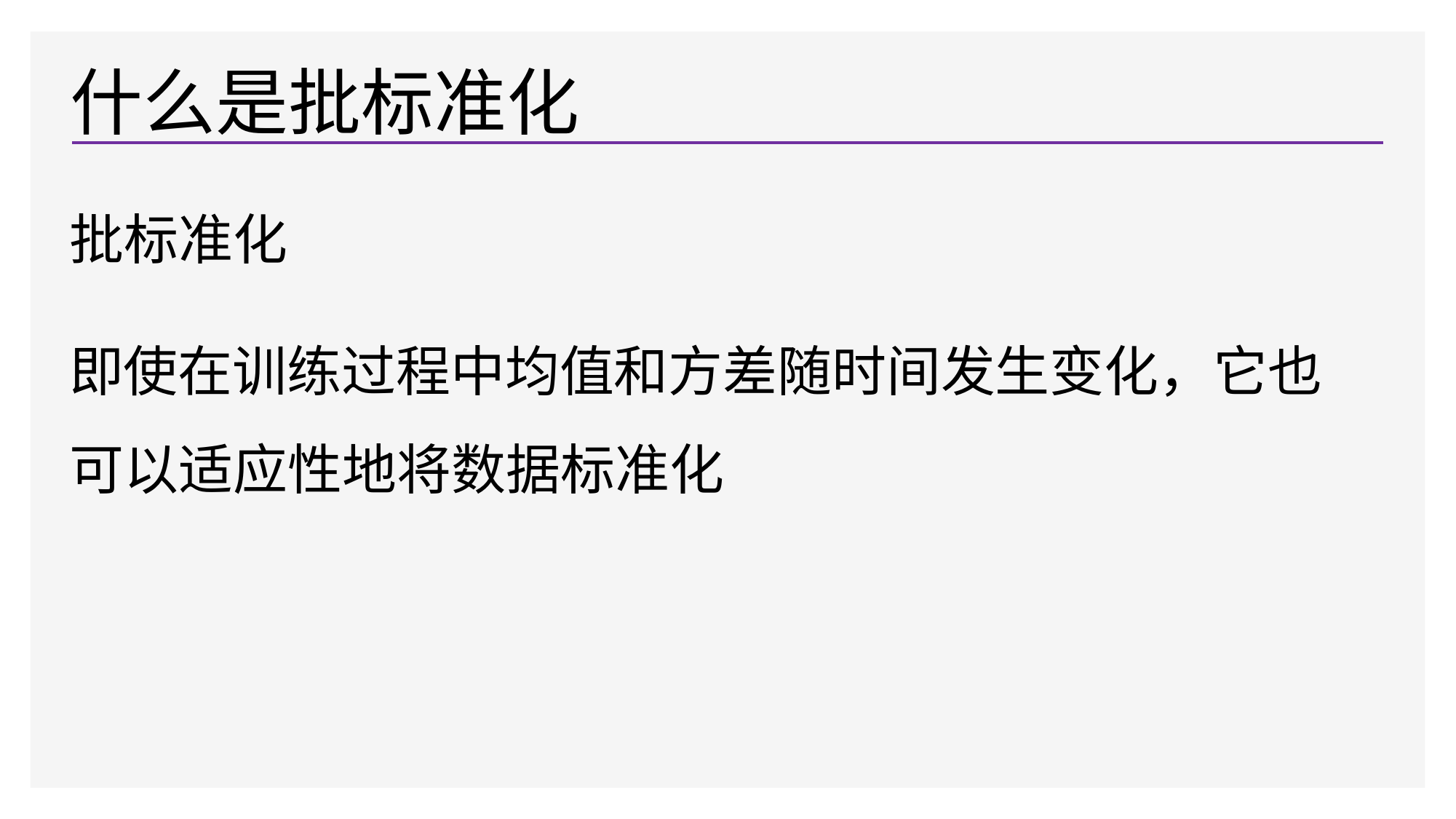

# 什么是批标准化
批标准化
即使在训练过程中均值和方差随时间发生变化，它也 可以适应性地将数据标准化